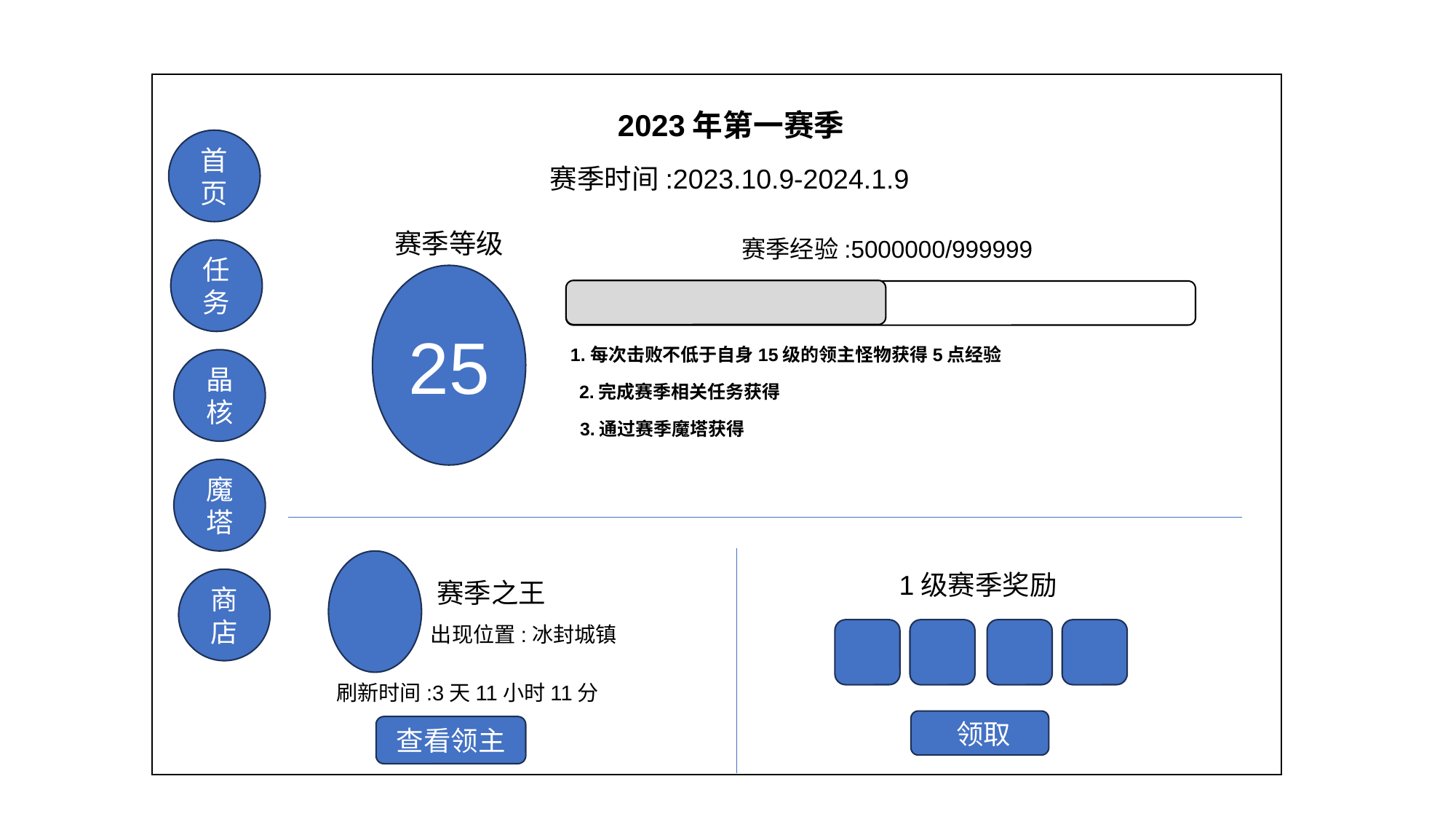

2023年第一赛季
首页
赛季时间:2023.10.9-2024.1.9
赛季等级
赛季经验:5000000/999999
任务
25

1.每次击败不低于自身15级的领主怪物获得5点经验
晶核
2.完成赛季相关任务获得
3.通过赛季魔塔获得
魔塔

1级赛季奖励
商店
赛季之王
出现位置:冰封城镇

刷新时间:3天11小时11分

领取
查看领主